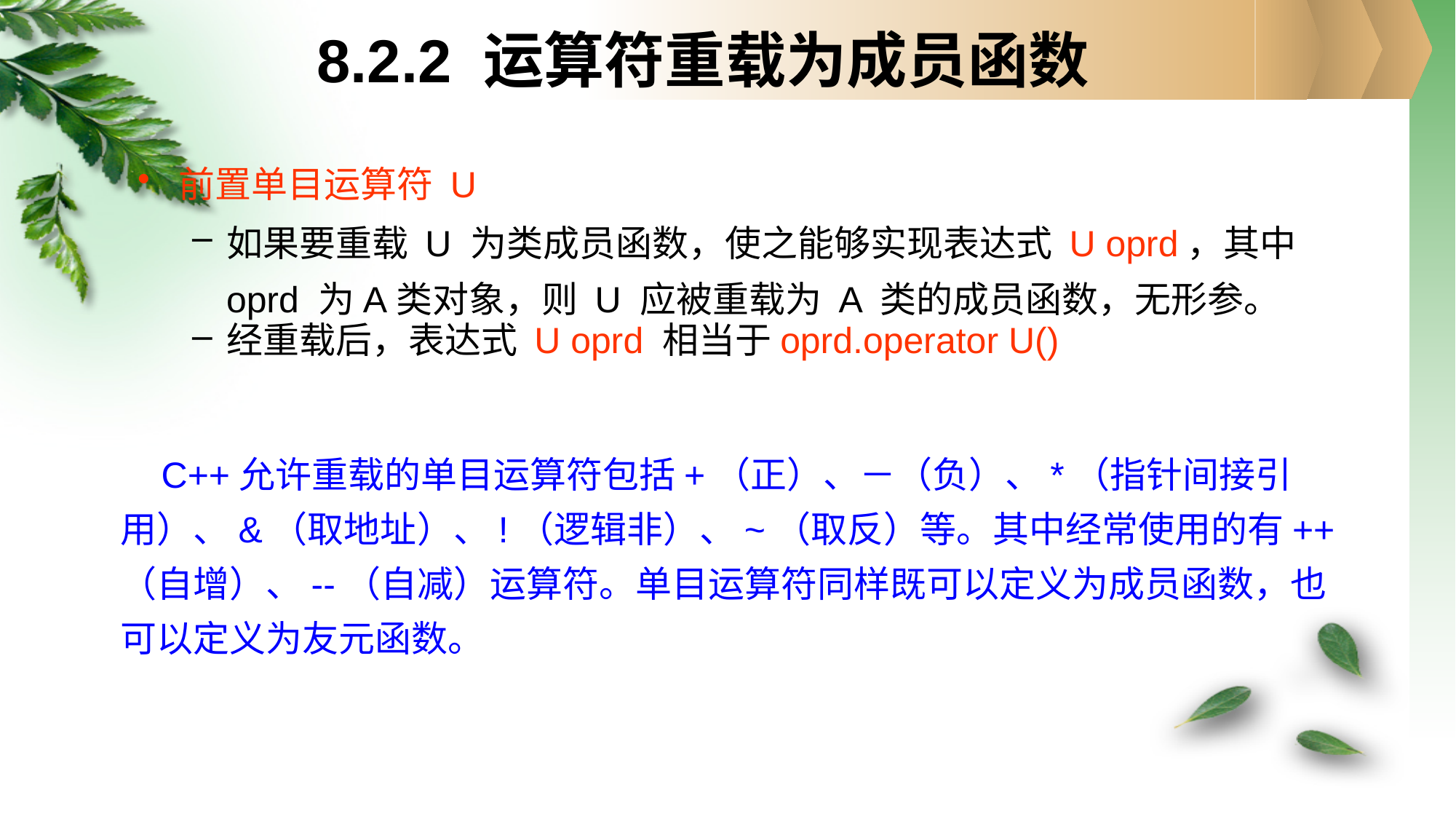

8.2.2 运算符重载为成员函数
前置单目运算符 U
如果要重载 U 为类成员函数，使之能够实现表达式 U oprd，其中 oprd 为A类对象，则 U 应被重载为 A 类的成员函数，无形参。
经重载后，表达式 U oprd 相当于oprd.operator U()
    C++允许重载的单目运算符包括+（正）、－（负）、*（指针间接引用）、&（取地址）、!（逻辑非）、~（取反）等。其中经常使用的有++（自增）、--（自减）运算符。单目运算符同样既可以定义为成员函数，也可以定义为友元函数。